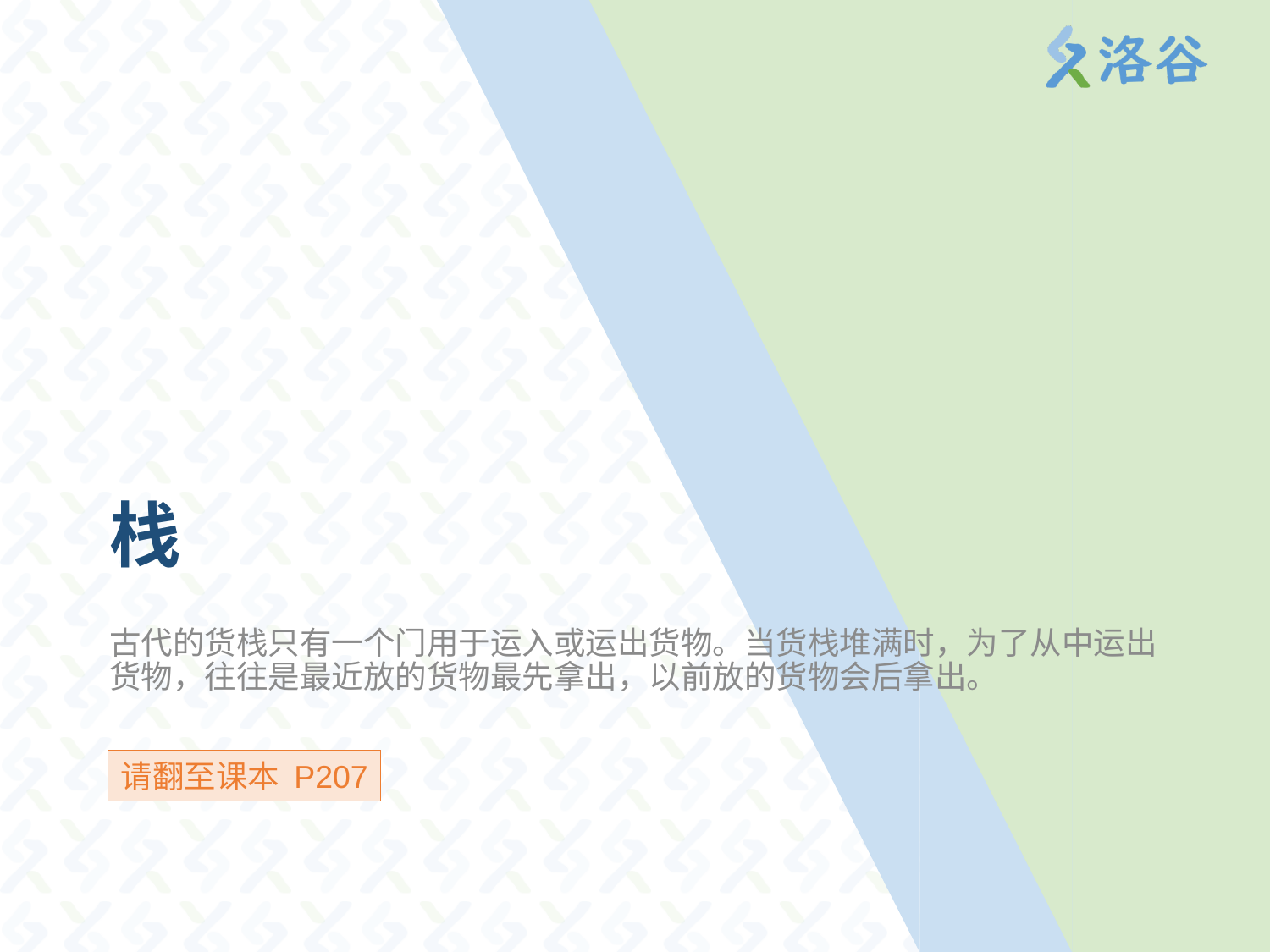

# 栈
古代的货栈只有一个门用于运入或运出货物。当货栈堆满时，为了从中运出货物，往往是最近放的货物最先拿出，以前放的货物会后拿出。
请翻至课本 P207